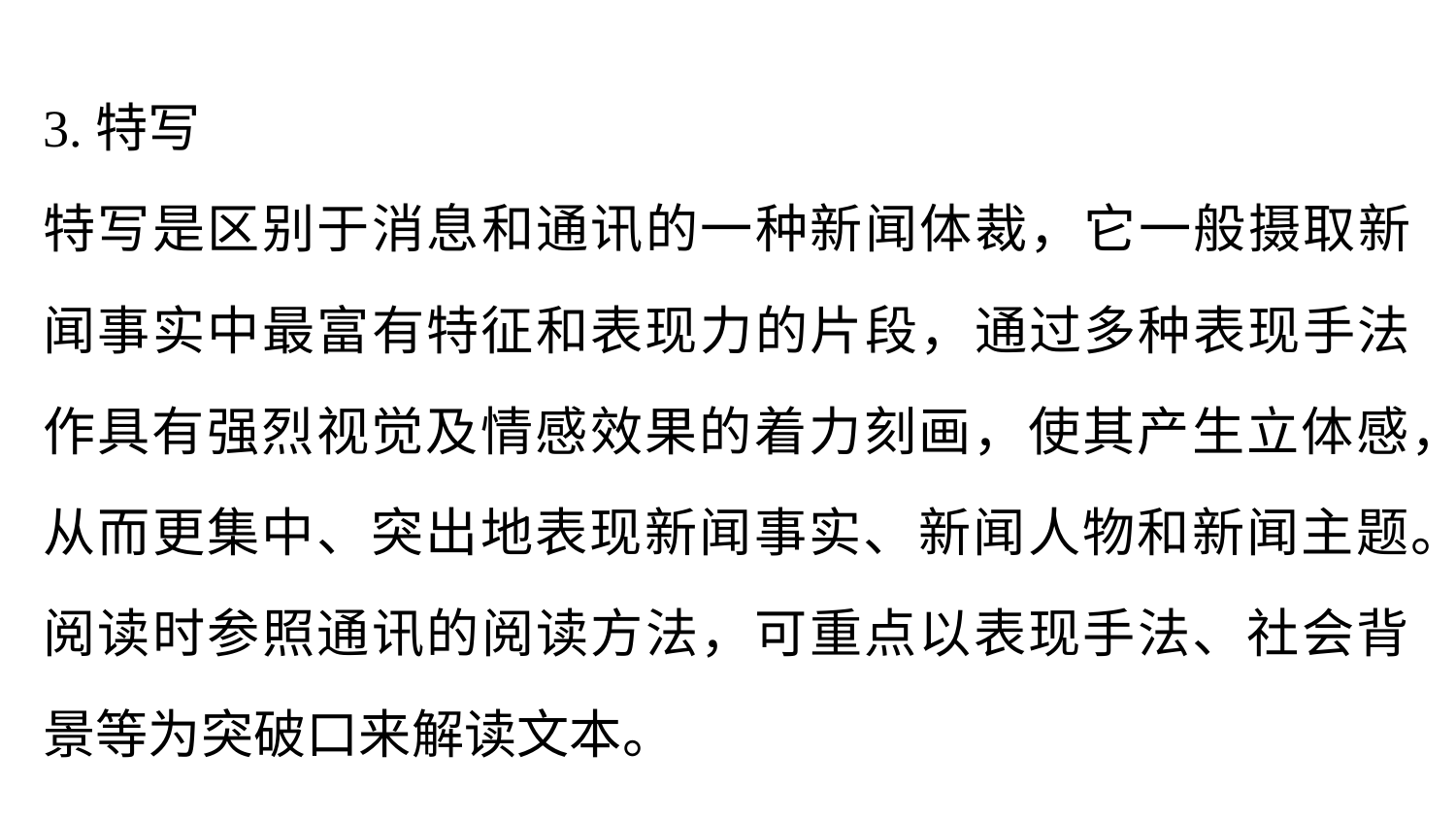

3.特写
特写是区别于消息和通讯的一种新闻体裁，它一般摄取新闻事实中最富有特征和表现力的片段，通过多种表现手法作具有强烈视觉及情感效果的着力刻画，使其产生立体感，从而更集中、突出地表现新闻事实、新闻人物和新闻主题。阅读时参照通讯的阅读方法，可重点以表现手法、社会背景等为突破口来解读文本。